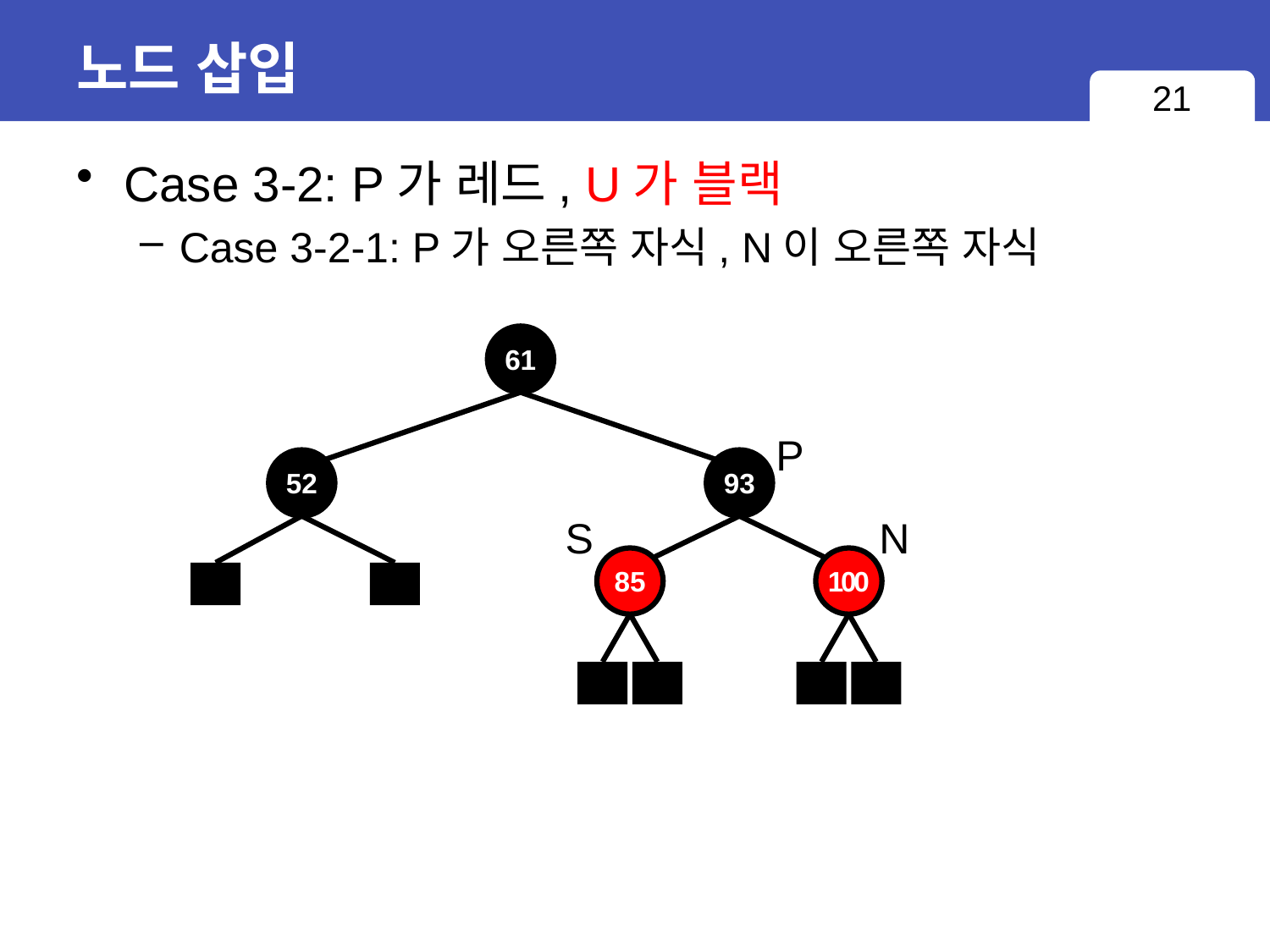

# 노드 삽입
21
Case 3-2: P가 레드, U가 블랙
Case 3-2-1: P가 오른쪽 자식, N이 오른쪽 자식
61
P
52
93
S
N
85
100